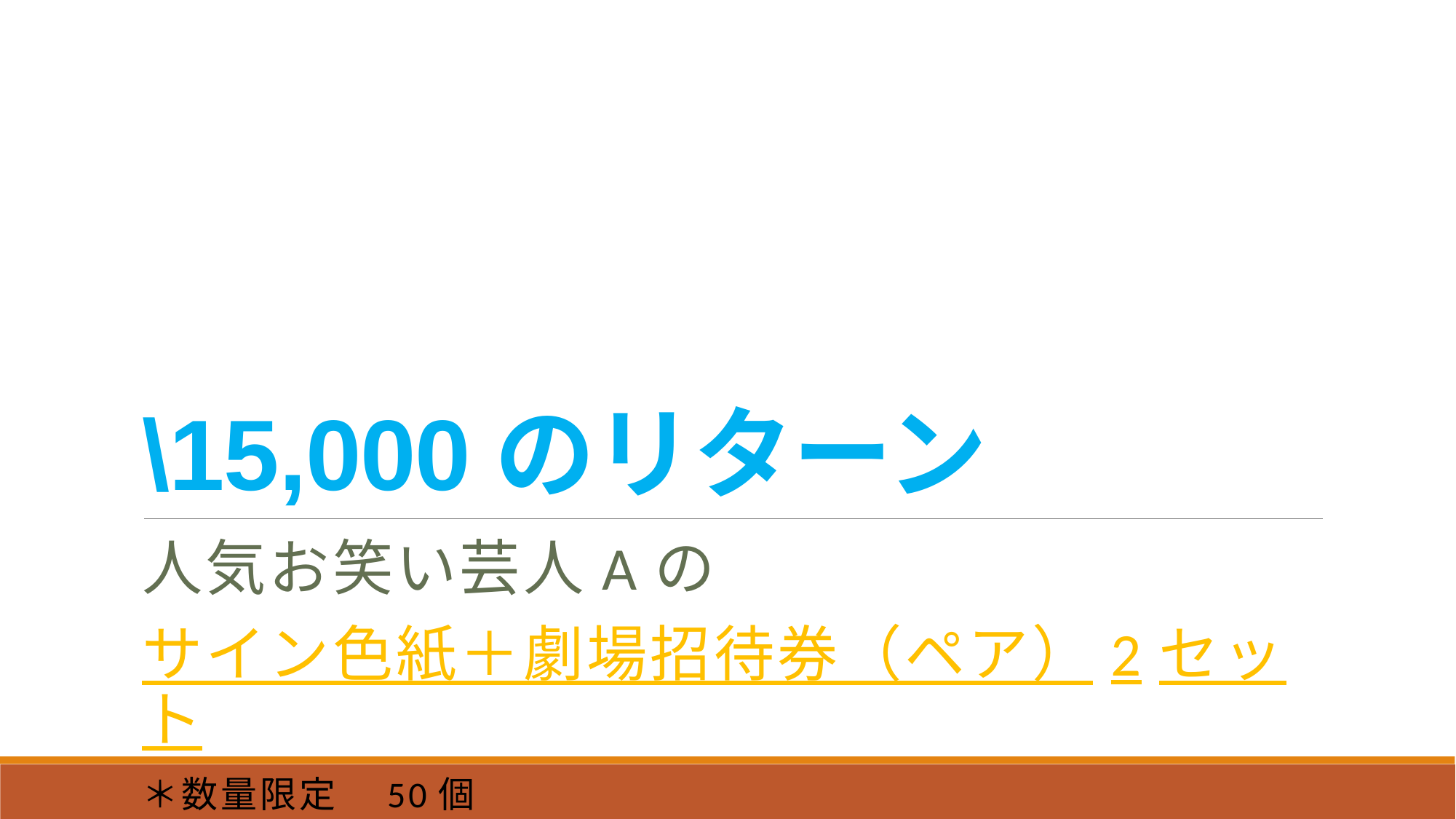

# \15,000のリターン
人気お笑い芸人Aの
サイン色紙＋劇場招待券（ペア）2セット
＊数量限定　50個